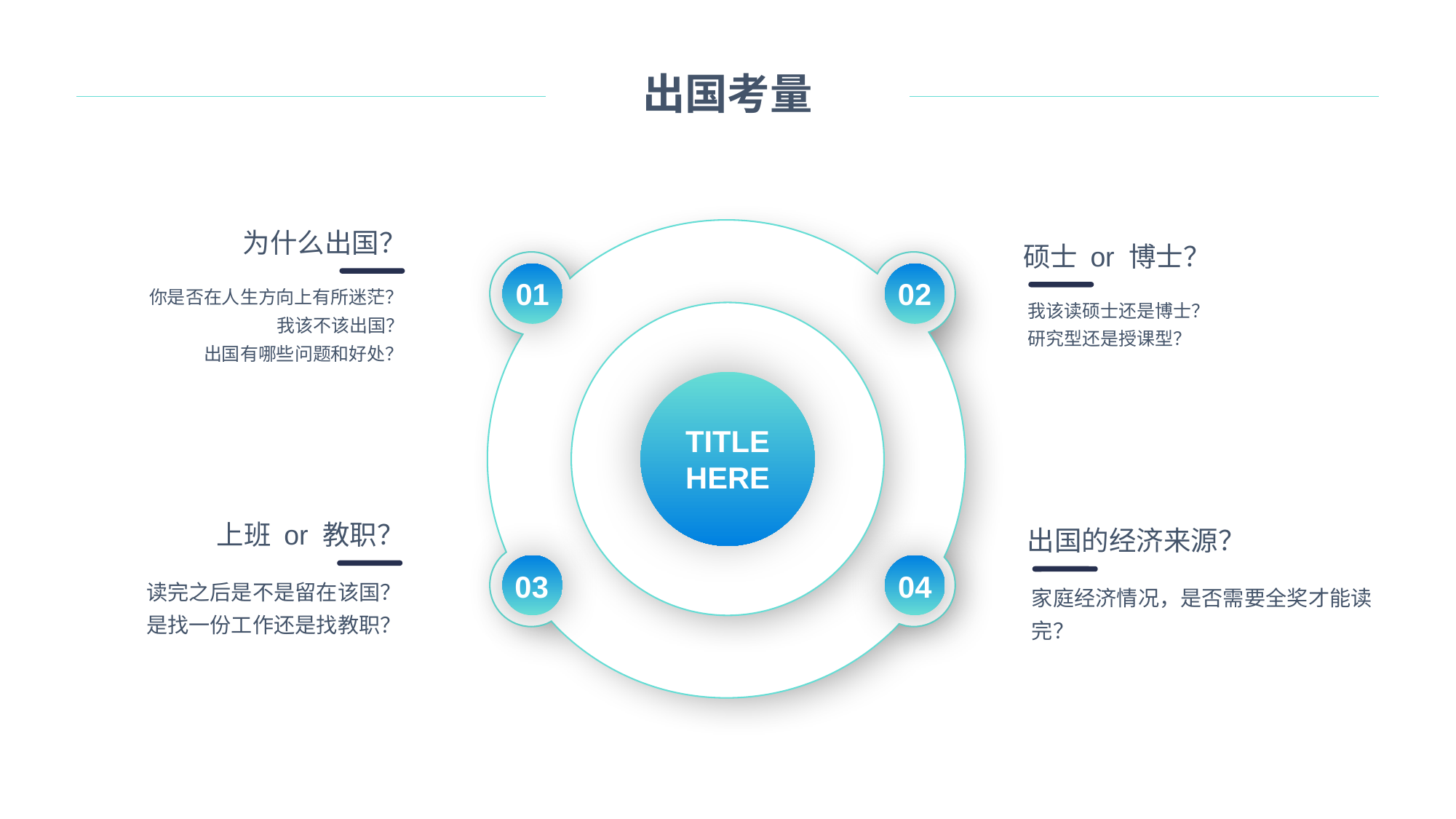

出国考量

为什么出国？
硕士 or 博士？

我该读硕士还是博士？
研究型还是授课型？

02
01
你是否在人生方向上有所迷茫？
我该不该出国？
出国有哪些问题和好处？

TITLE
HERE
上班 or 教职？
出国的经济来源？

04
03
读完之后是不是留在该国？
是找一份工作还是找教职？

家庭经济情况，是否需要全奖才能读完？